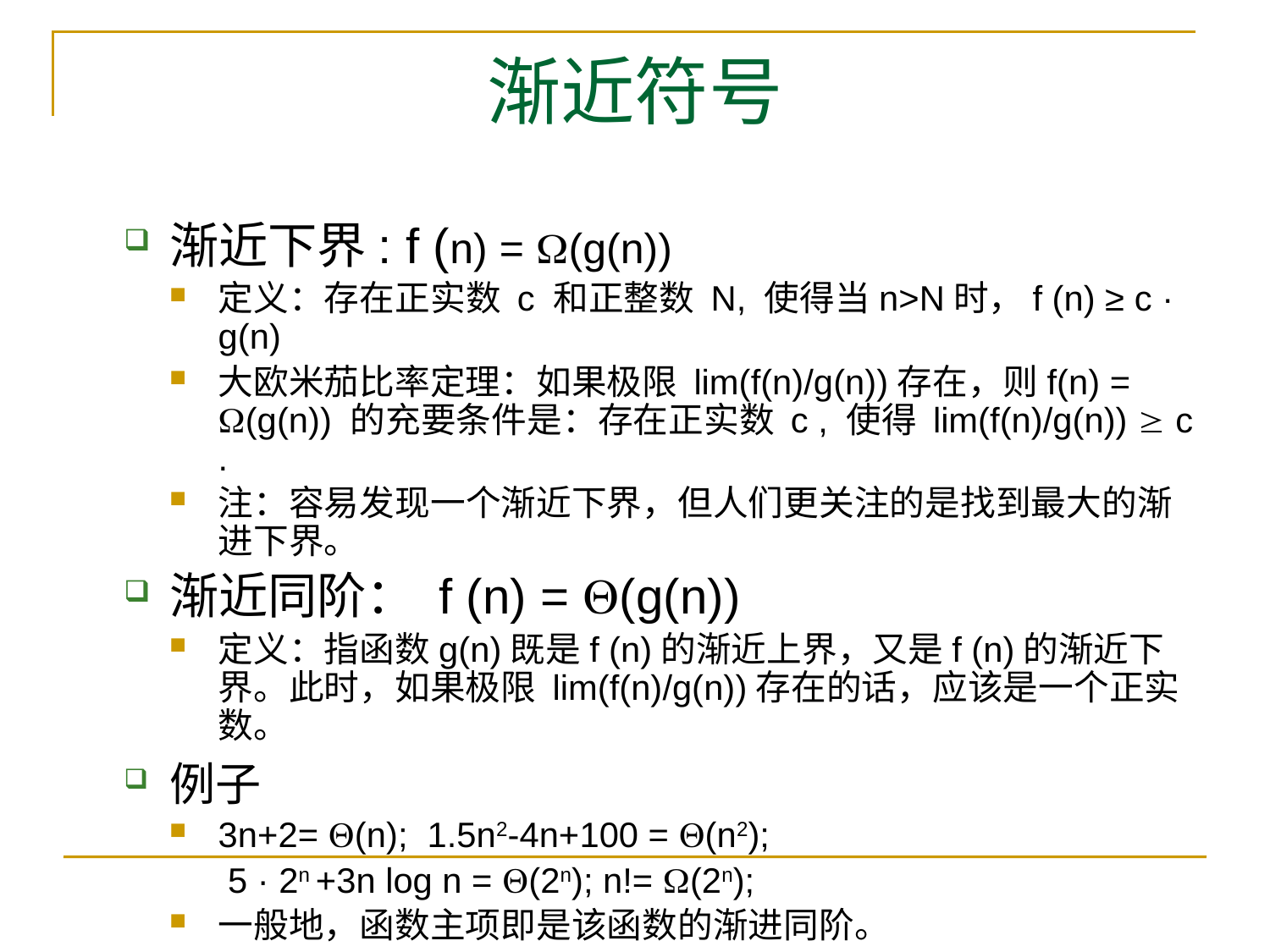

# 渐近符号
渐近下界: f (n) = Ω(g(n))
定义：存在正实数 c 和正整数 N, 使得当n>N时，f (n) ≥ c · g(n)
大欧米茄比率定理：如果极限 lim(f(n)/g(n))存在，则f(n) = Ω(g(n)) 的充要条件是：存在正实数 c , 使得 lim(f(n)/g(n)) ≥ c .
注：容易发现一个渐近下界，但人们更关注的是找到最大的渐进下界。
渐近同阶： f (n) = Θ(g(n))
定义：指函数g(n)既是f (n)的渐近上界，又是f (n)的渐近下界。此时，如果极限 lim(f(n)/g(n))存在的话，应该是一个正实数。
例子
3n+2= Θ(n);  1.5n2-4n+100 = Θ(n2);
      5 · 2n +3n log n = Θ(2n); n!= Ω(2n);
一般地，函数主项即是该函数的渐进同阶。